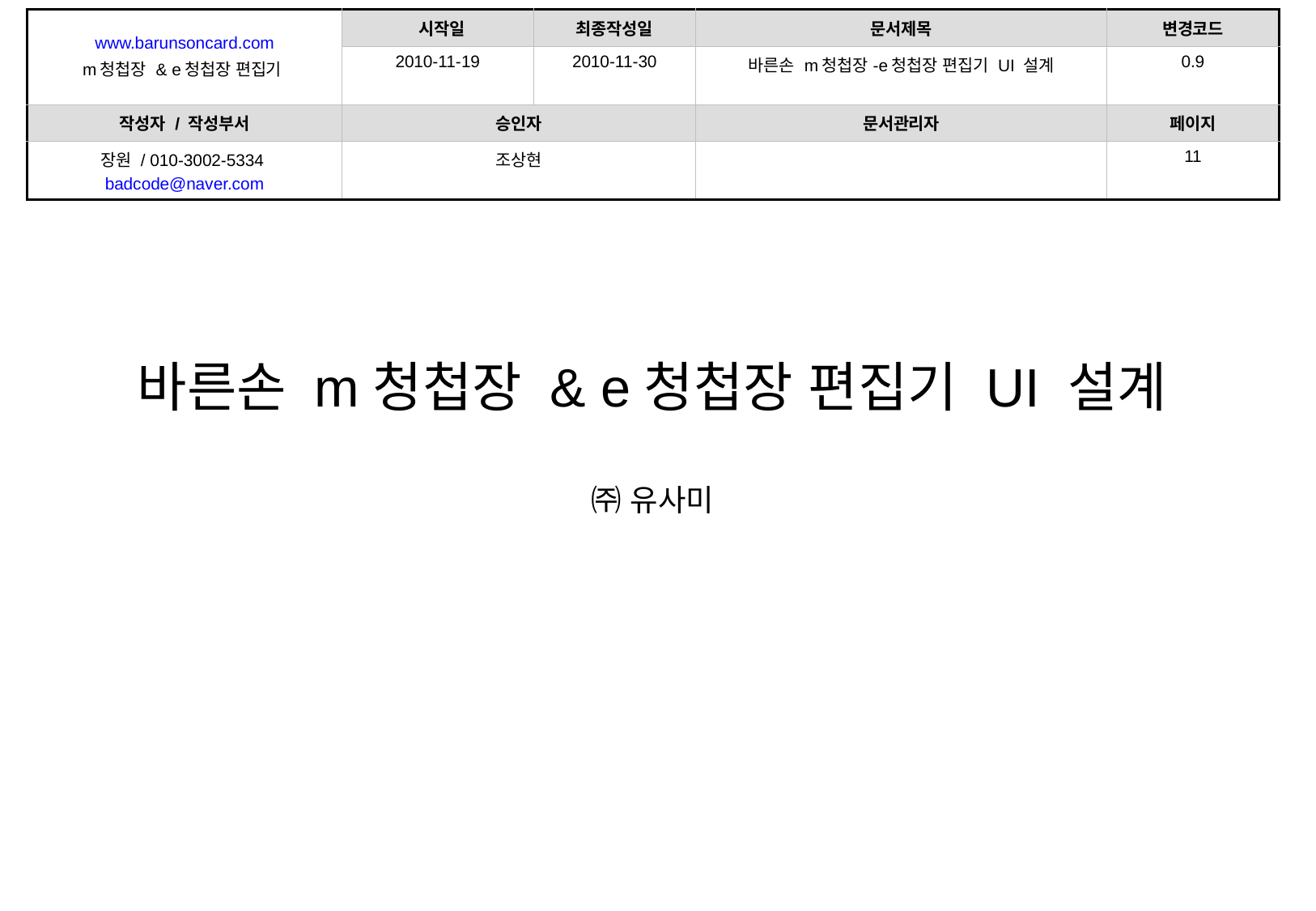

| www.barunsoncard.com m청첩장 & e청첩장 편집기 | 시작일 | 최종작성일 | 문서제목 | 변경코드 |
| --- | --- | --- | --- | --- |
|  | 2010-11-19 | 2010-11-30 | 바른손 m청첩장-e청첩장 편집기 UI 설계 | 0.9 |
| 작성자 / 작성부서 | 승인자 |  | 문서관리자 | 페이지 |
| 장원 / 010-3002-5334 badcode@naver.com | 조상현 |  |  | 11 |
바른손 m청첩장 & e청첩장 편집기 UI 설계
㈜ 유사미